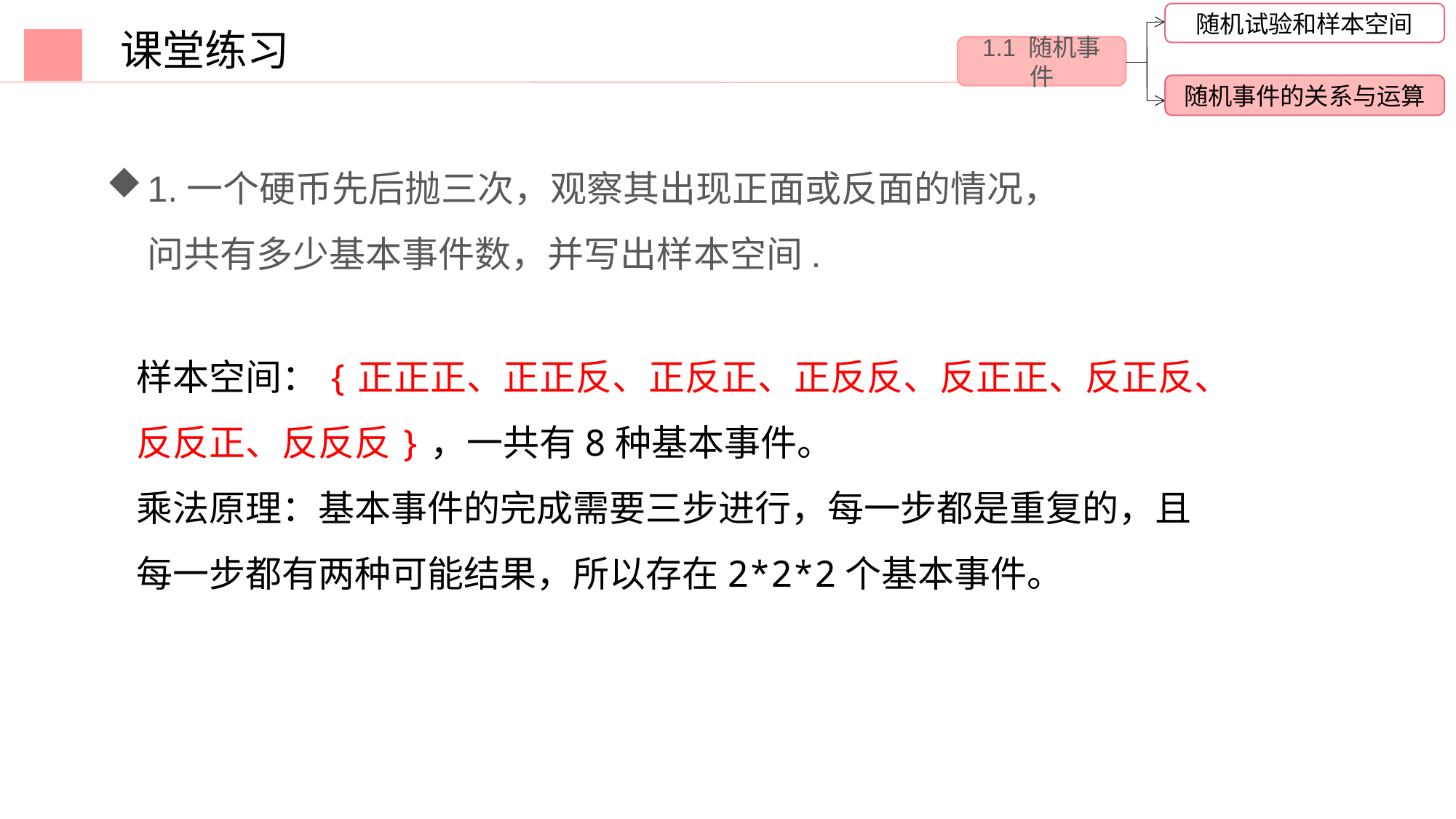

随机试验和样本空间

1.1 随机事件
随机事件的关系与运算
课堂练习

1.一个硬币先后抛三次，观察其出现正面或反面的情况，问共有多少基本事件数，并写出样本空间.
样本空间：{正正正、正正反、正反正、正反反、反正正、反正反、反反正、反反反}，一共有8种基本事件。
乘法原理：基本事件的完成需要三步进行，每一步都是重复的，且每一步都有两种可能结果，所以存在2*2*2个基本事件。